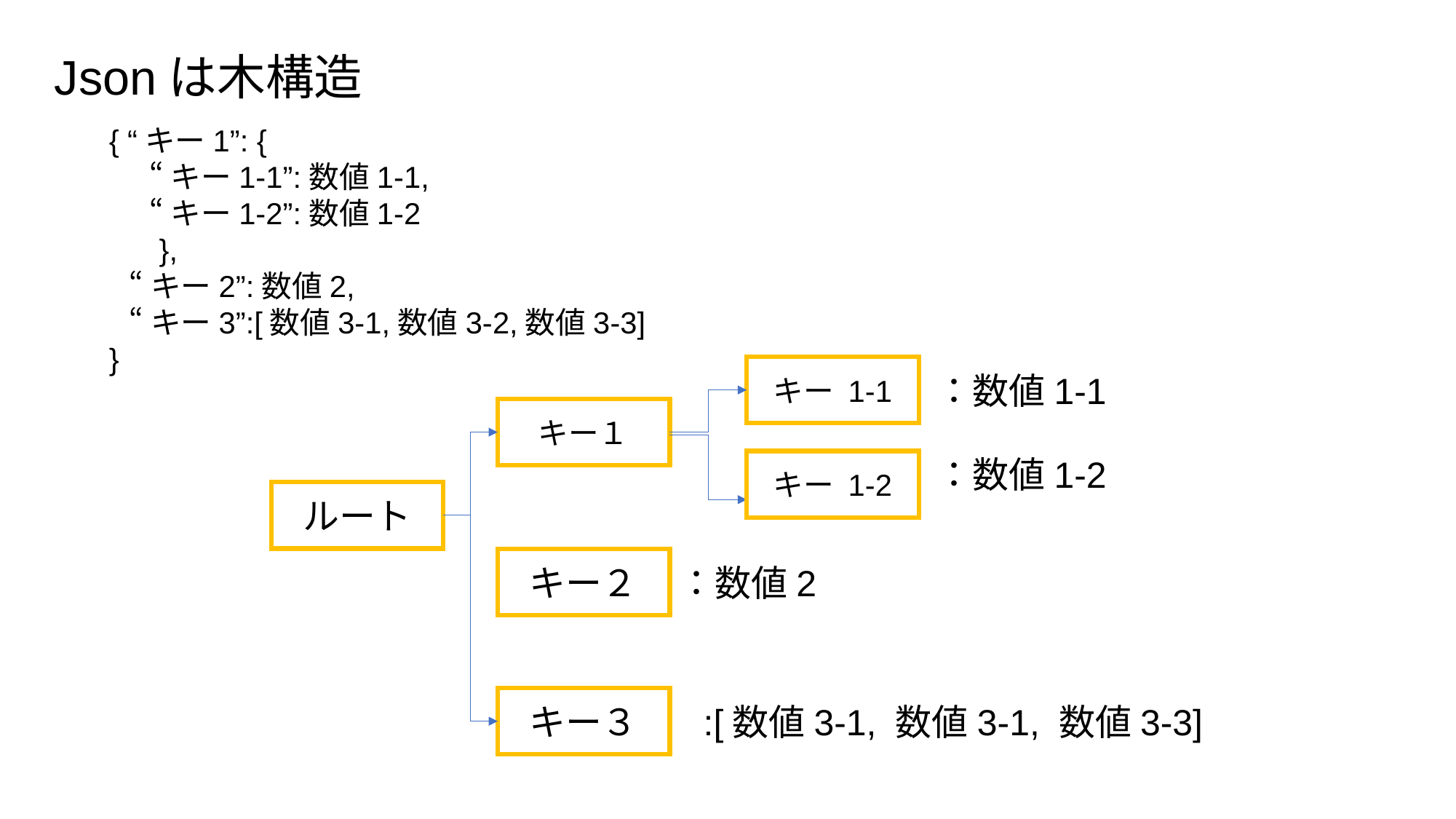

Jsonは木構造
{ “キー1”: {
      “キー1-1”:数値1-1,
      “キー1-2”:数値1-2
      },
   “キー2”:数値2,
   “キー3”:[数値3-1,数値3-2,数値3-3]
}
キー 1-1
：数値1-1
キー１
：数値1-2
キー 1-2
ルート
キー２
：数値2
キー３
:[数値3-1, 数値3-1, 数値3-3]